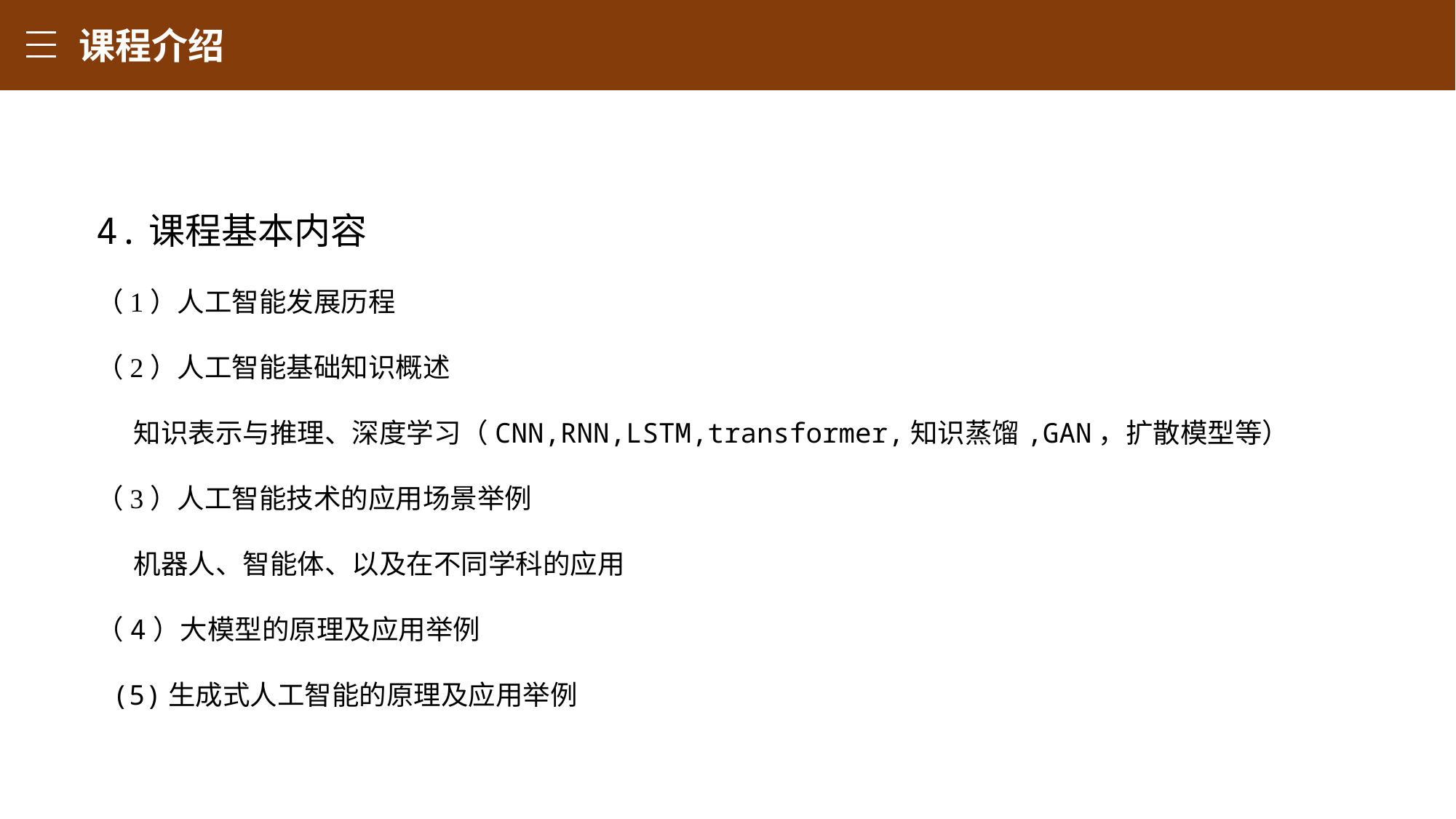

课程介绍
4.课程基本内容
（1）人工智能发展历程
（2）人工智能基础知识概述
     知识表示与推理、深度学习（CNN,RNN,LSTM,transformer,知识蒸馏,GAN，扩散模型等）
（3）人工智能技术的应用场景举例
     机器人、智能体、以及在不同学科的应用
（4）大模型的原理及应用举例
 (5)生成式人工智能的原理及应用举例